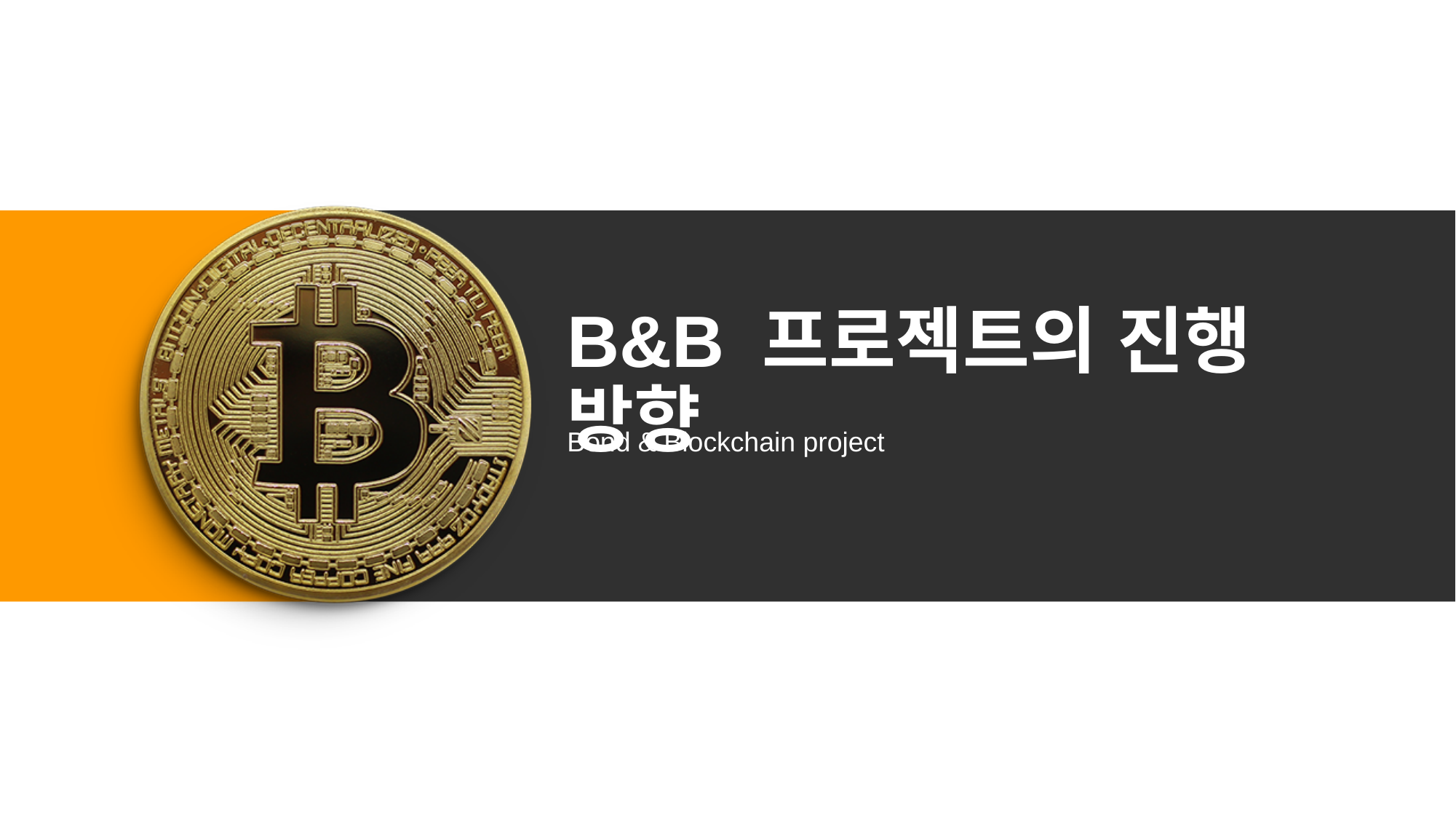

B&B 프로젝트의 진행 방향
Bond & Blockchain project